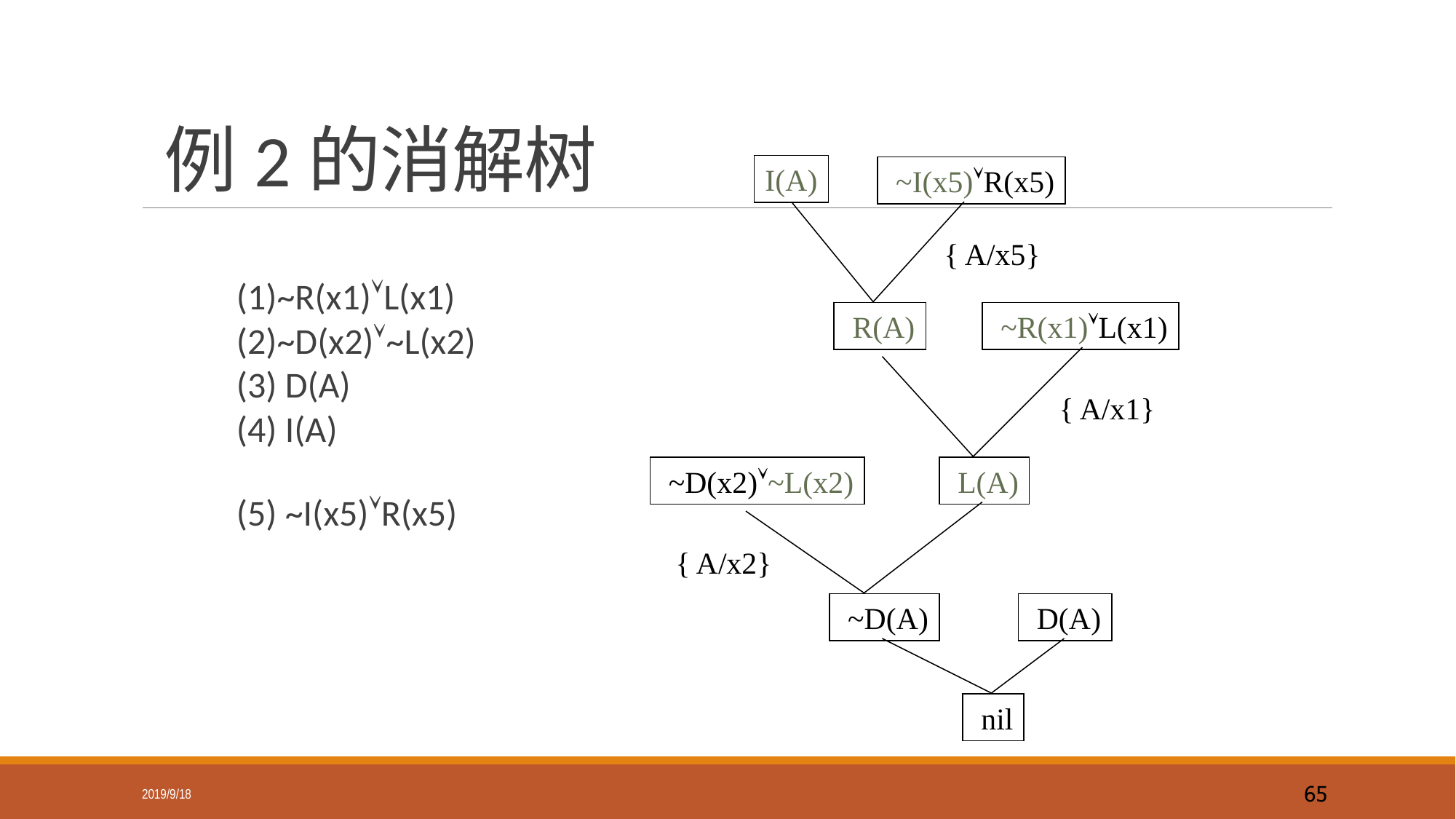

# 例2的消解树
I(A)
 ~I(x5)∨R(x5)

{ A/x5}
(1)~R(x1)∨L(x1)
(2)~D(x2)∨~L(x2)
(3) D(A)
(4) I(A)
(5) ~I(x5)∨R(x5)
 R(A)
 ~R(x1)∨L(x1)

{ A/x1}
 ~D(x2)∨~L(x2)
 L(A)

{ A/x2}
 ~D(A)
 D(A)

 nil
2019/9/18
65